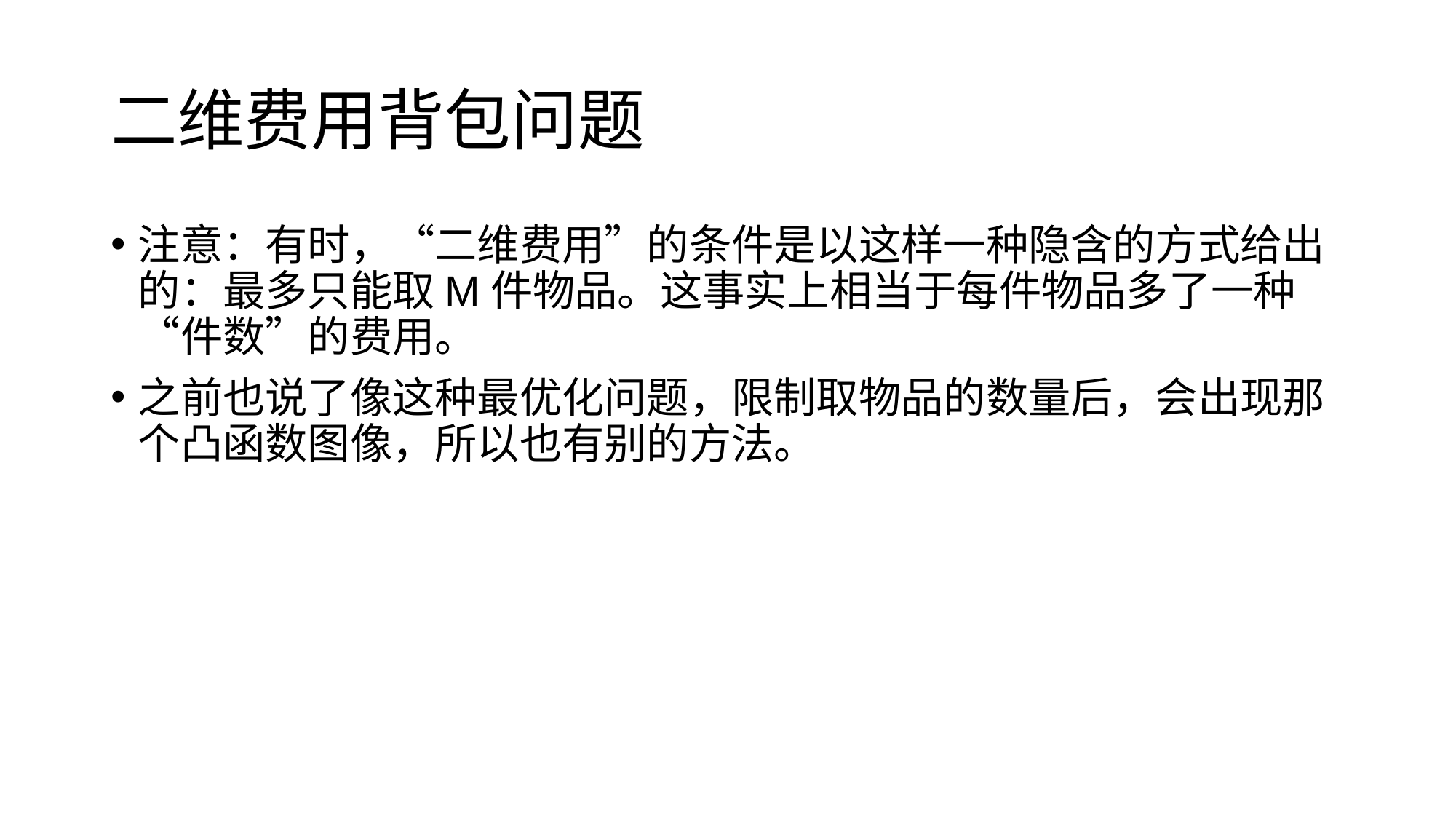

# 二维费用背包问题
注意：有时，“二维费用”的条件是以这样一种隐含的方式给出的：最多只能取M件物品。这事实上相当于每件物品多了一种“件数”的费用。
之前也说了像这种最优化问题，限制取物品的数量后，会出现那个凸函数图像，所以也有别的方法。